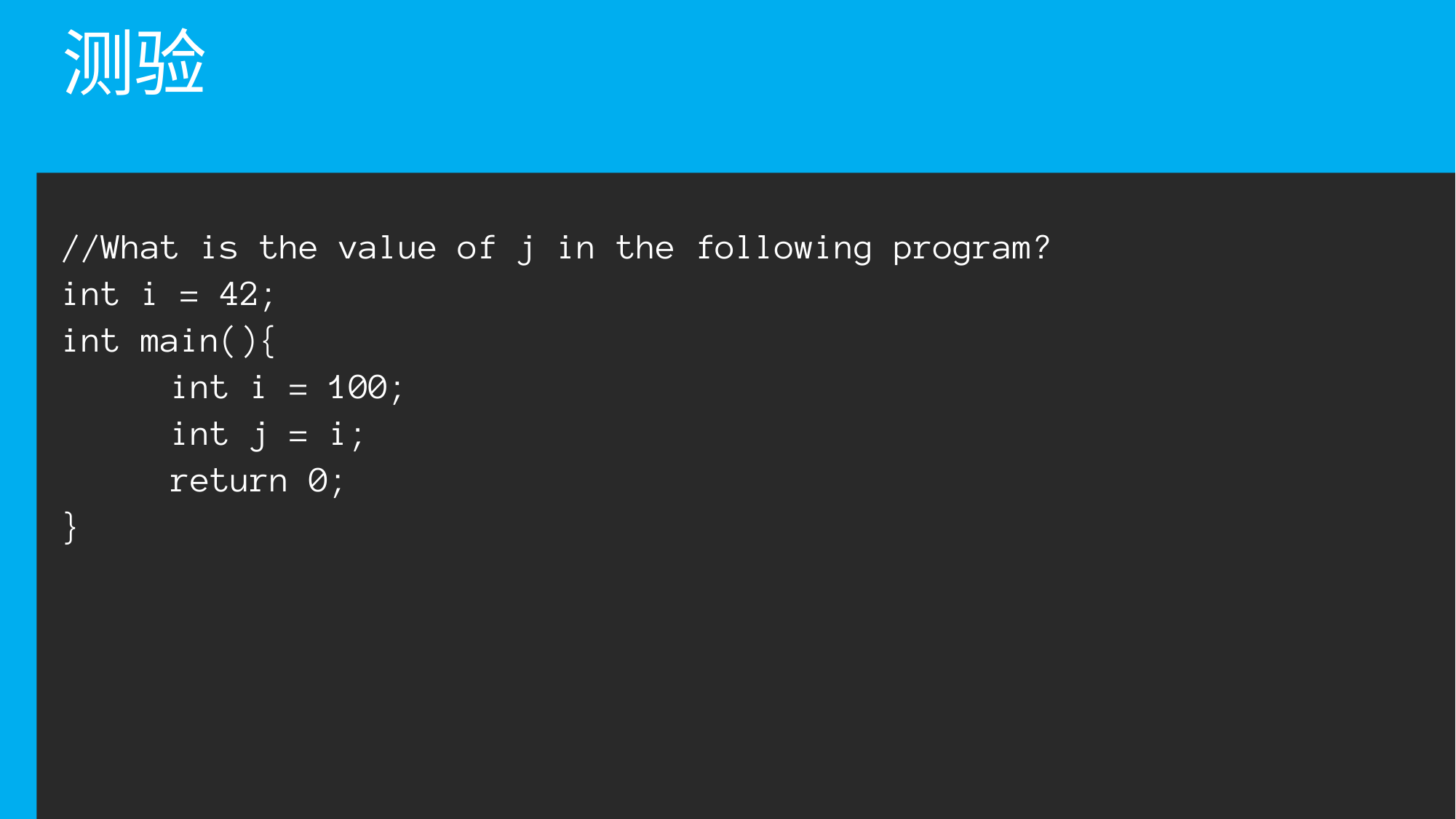

# 测验
//What is the value of j in the following program?
int i = 42;
int main(){
	int i = 100;
	int j = i;
	return 0;
}